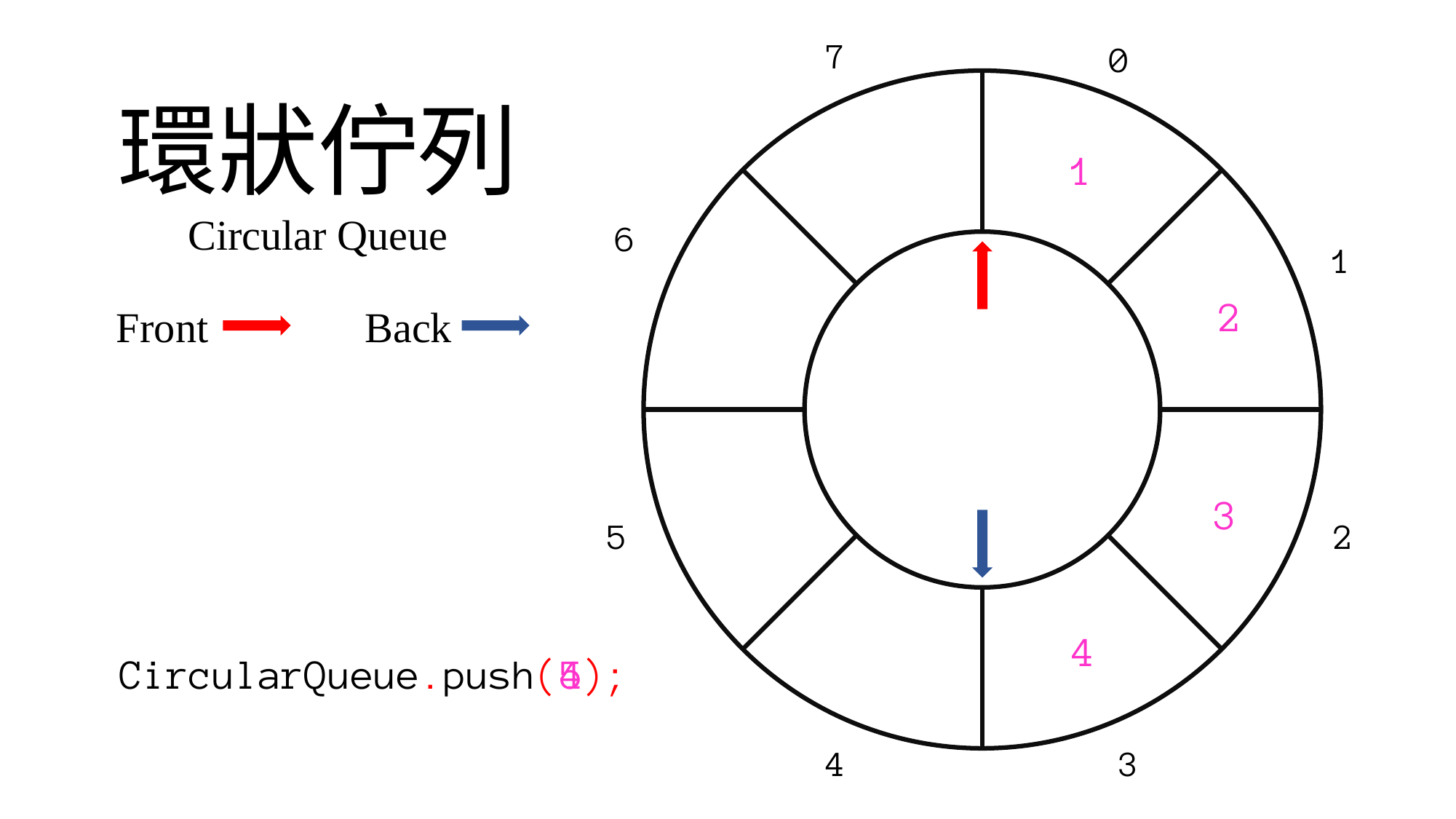

7
0

6

1
5
2
4
3
環狀佇列
Circular Queue
1

2
Front
Back

3

4
CircularQueue.push( );
4
5
5